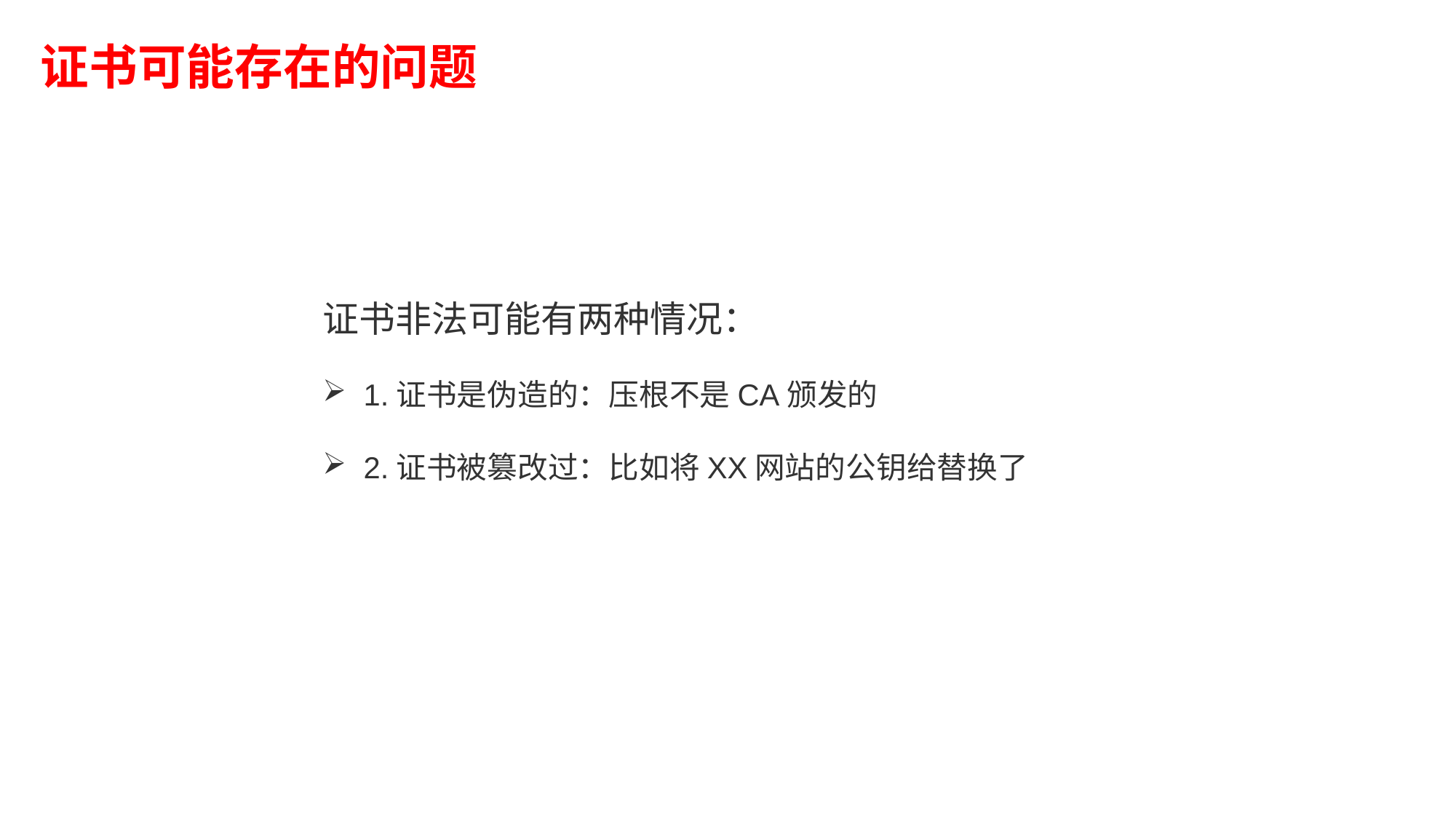

证书可能存在的问题
证书非法可能有两种情况：

1.证书是伪造的：压根不是CA颁发的

2.证书被篡改过：比如将XX网站的公钥给替换了